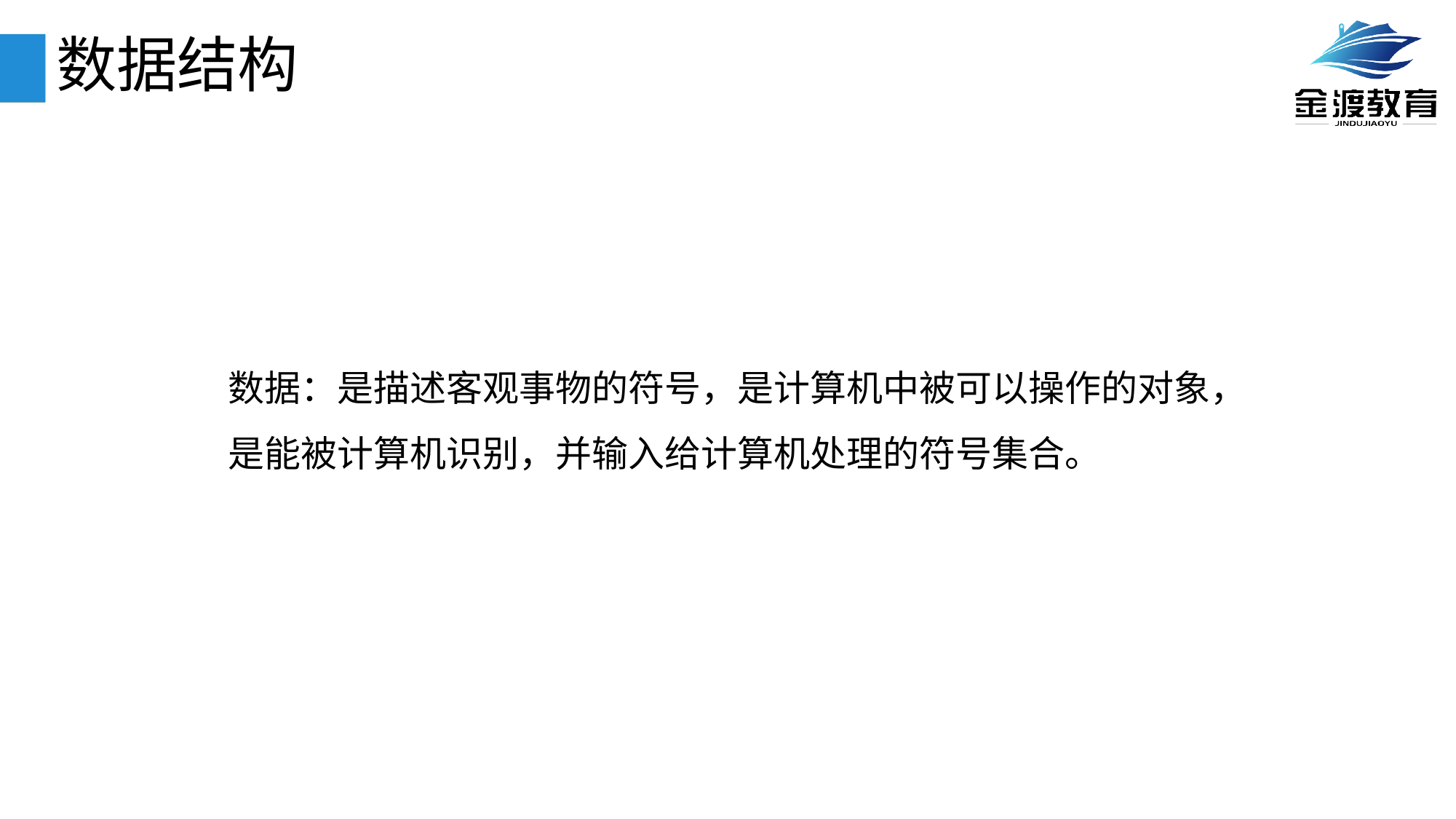

# 数据结构
数据：是描述客观事物的符号，是计算机中被可以操作的对象，是能被计算机识别，并输入给计算机处理的符号集合。